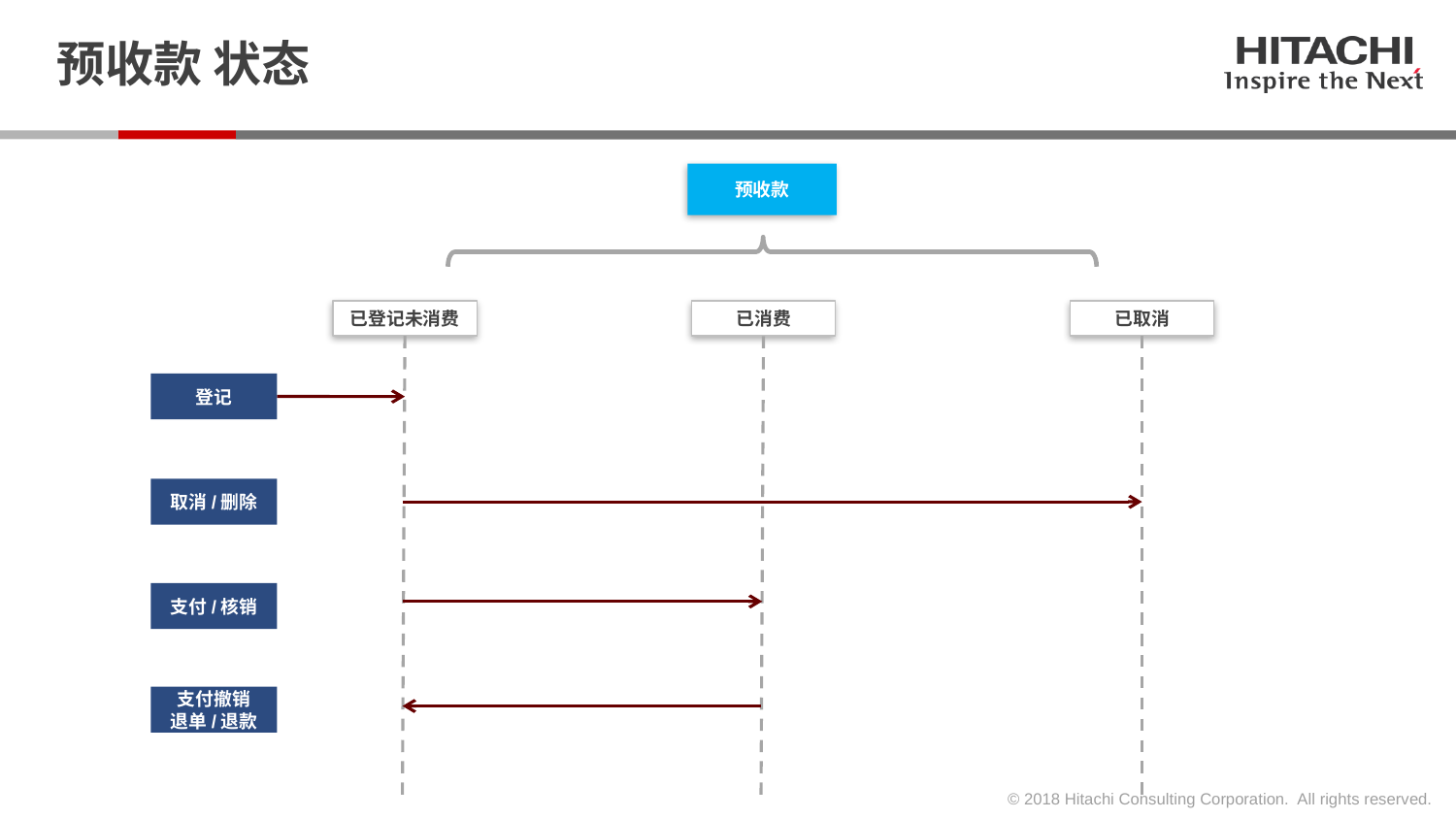

# 预收款 状态
预收款
已登记未消费
已消费
已取消
登记
取消/删除
支付/核销
支付撤销
退单/退款